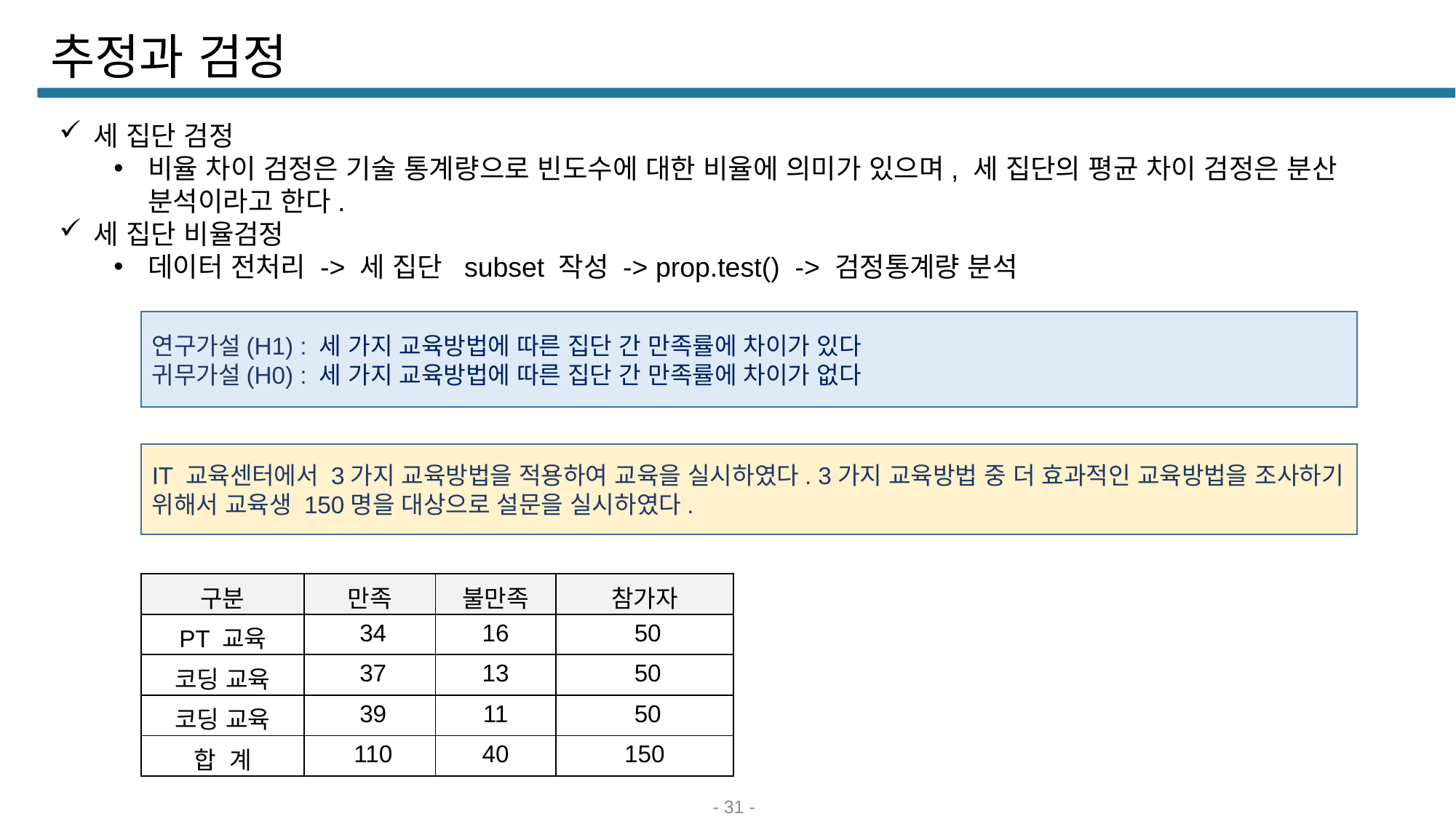

# 추정과 검정
세 집단 검정
비율 차이 검정은 기술 통계량으로 빈도수에 대한 비율에 의미가 있으며, 세 집단의 평균 차이 검정은 분산 분석이라고 한다.
세 집단 비율검정
데이터 전처리 -> 세 집단  subset 작성 -> prop.test()  -> 검정통계량 분석
연구가설(H1) : 세 가지 교육방법에 따른 집단 간 만족률에 차이가 있다
귀무가설(H0) : 세 가지 교육방법에 따른 집단 간 만족률에 차이가 없다
IT 교육센터에서 3가지 교육방법을 적용하여 교육을 실시하였다. 3가지 교육방법 중 더 효과적인 교육방법을 조사하기 위해서 교육생 150명을 대상으로 설문을 실시하였다.
| 구분 | 만족 | 불만족 | 참가자 |
| --- | --- | --- | --- |
| PT 교육 | 34 | 16 | 50 |
| 코딩 교육 | 37 | 13 | 50 |
| 코딩 교육 | 39 | 11 | 50 |
| 합 계 | 110 | 40 | 150 |
- 31 -